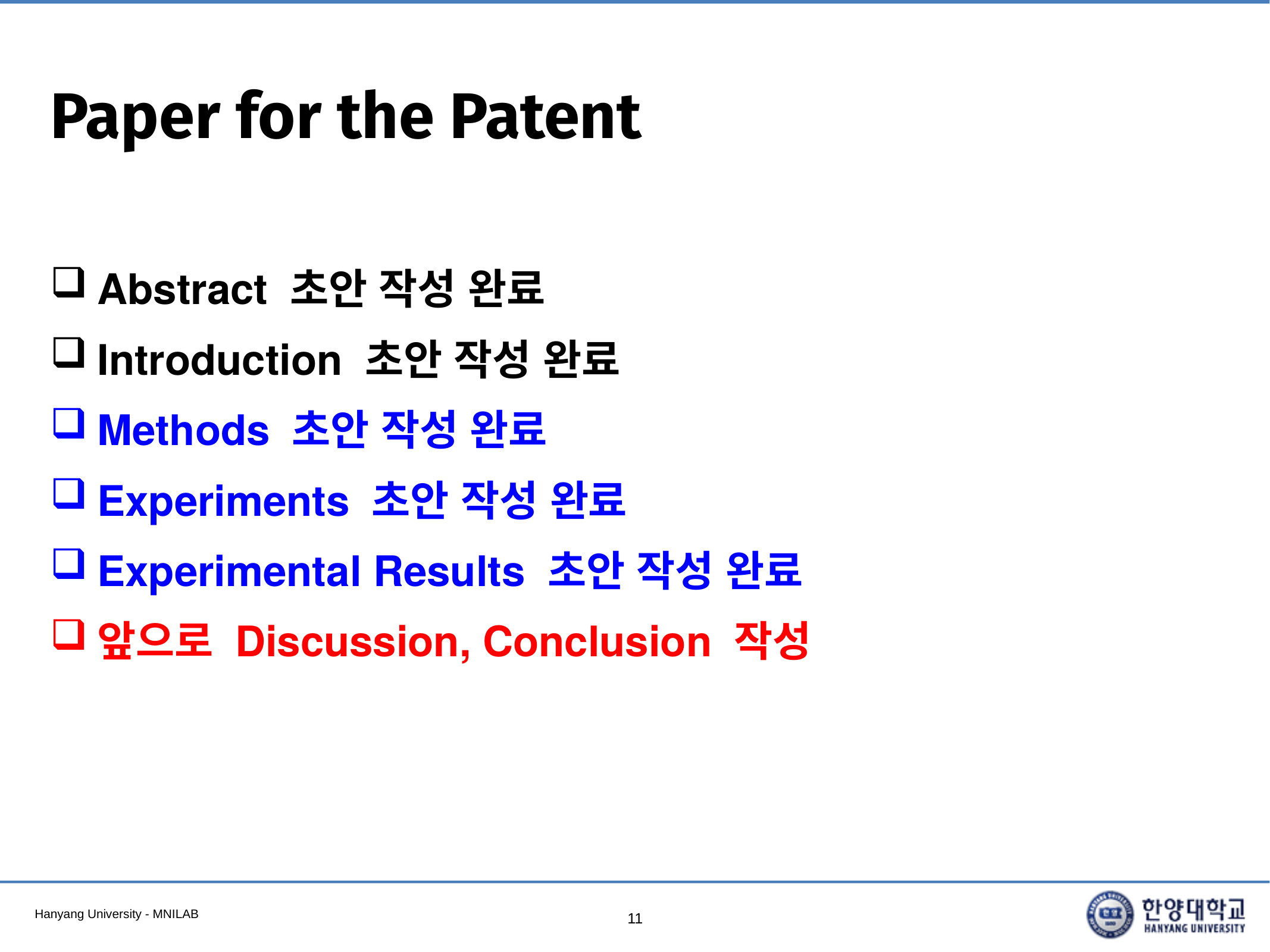

# Paper for the Patent
Abstract 초안 작성 완료
Introduction 초안 작성 완료
Methods 초안 작성 완료
Experiments 초안 작성 완료
Experimental Results 초안 작성 완료
앞으로 Discussion, Conclusion 작성
11